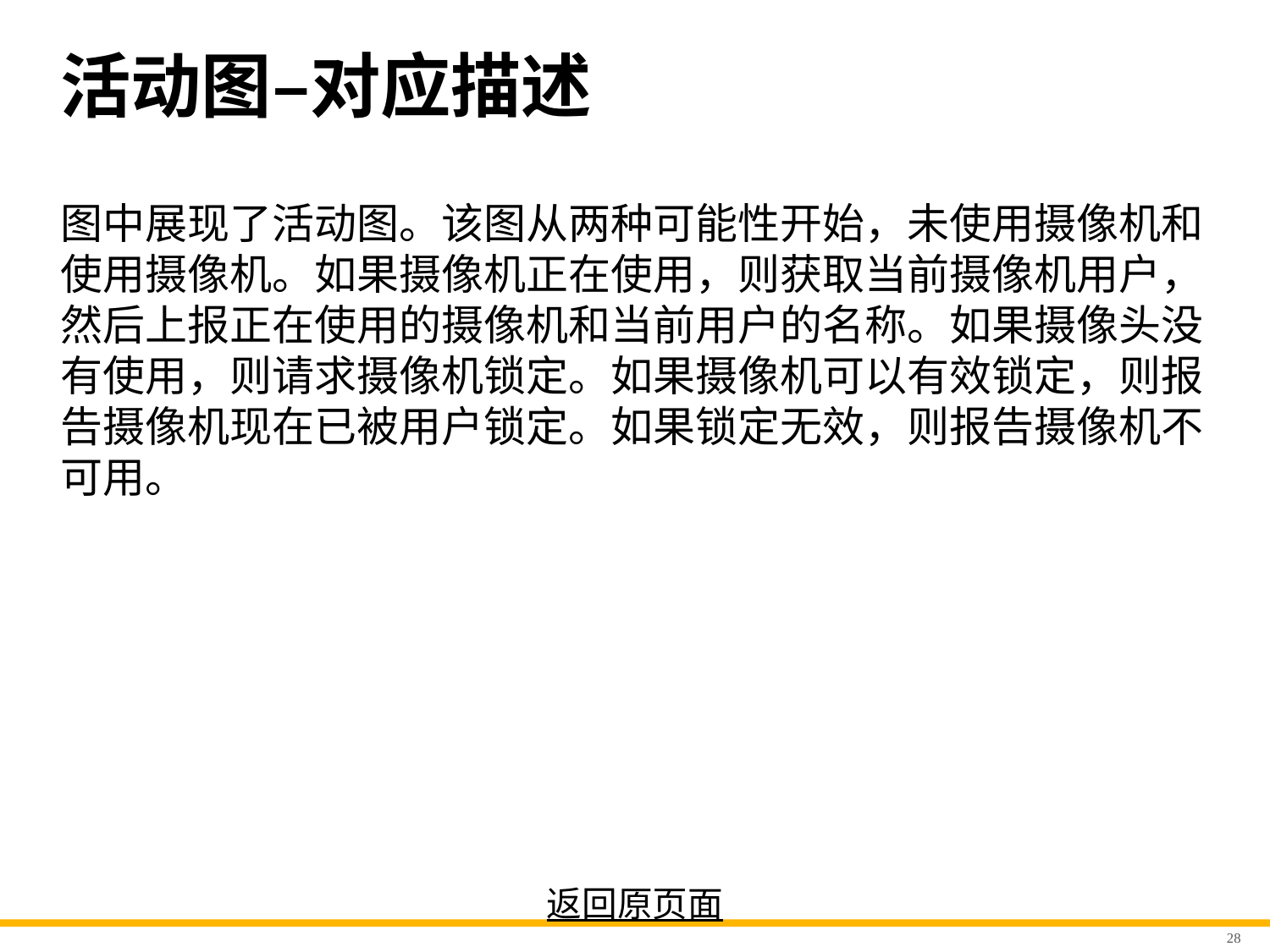

# 活动图–对应描述
图中展现了活动图。该图从两种可能性开始，未使用摄像机和使用摄像机。如果摄像机正在使用，则获取当前摄像机用户，然后上报正在使用的摄像机和当前用户的名称。如果摄像头没有使用，则请求摄像机锁定。如果摄像机可以有效锁定，则报告摄像机现在已被用户锁定。如果锁定无效，则报告摄像机不可用。
返回原页面
28